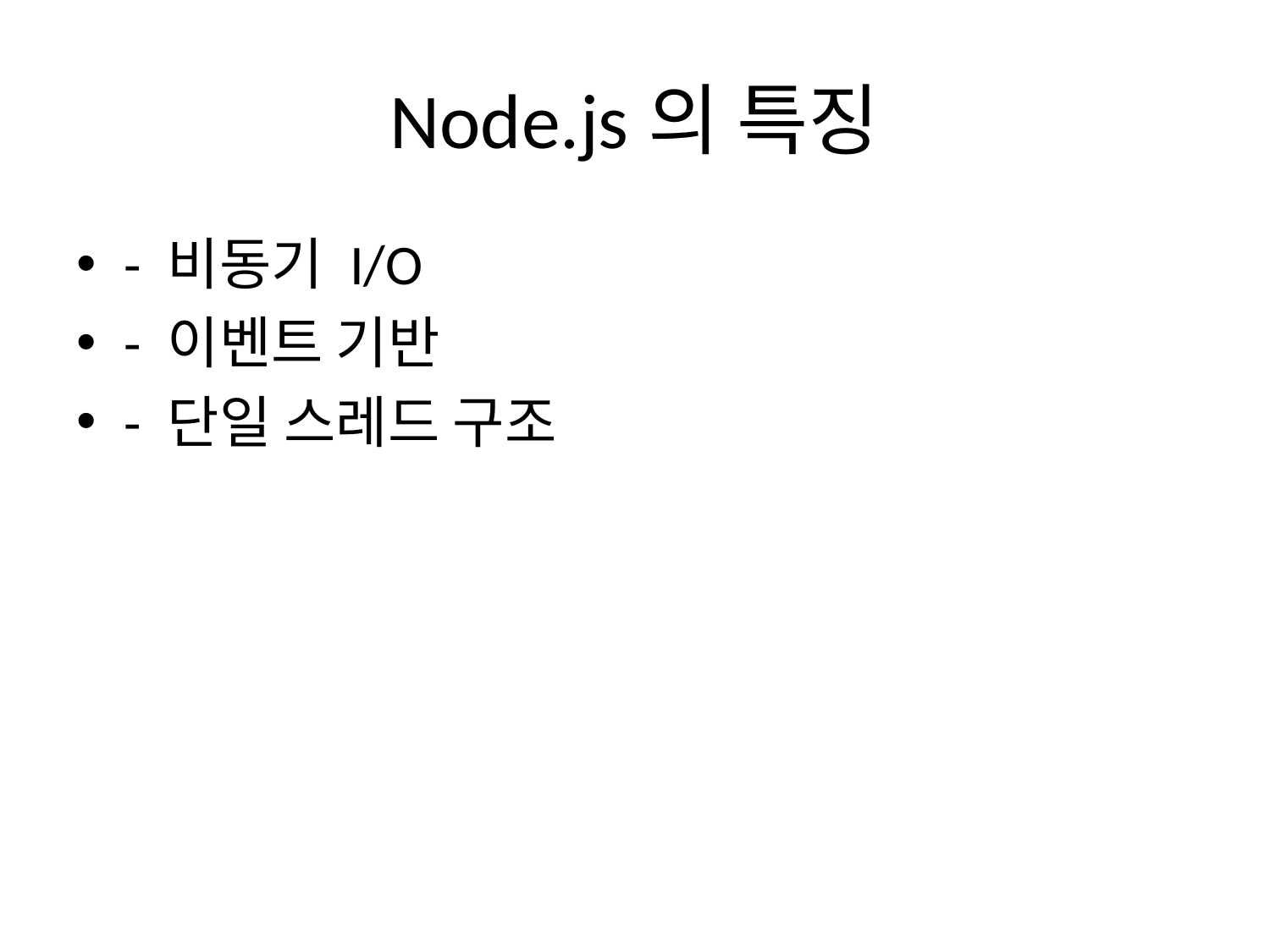

# Node.js의 특징
- 비동기 I/O
- 이벤트 기반
- 단일 스레드 구조